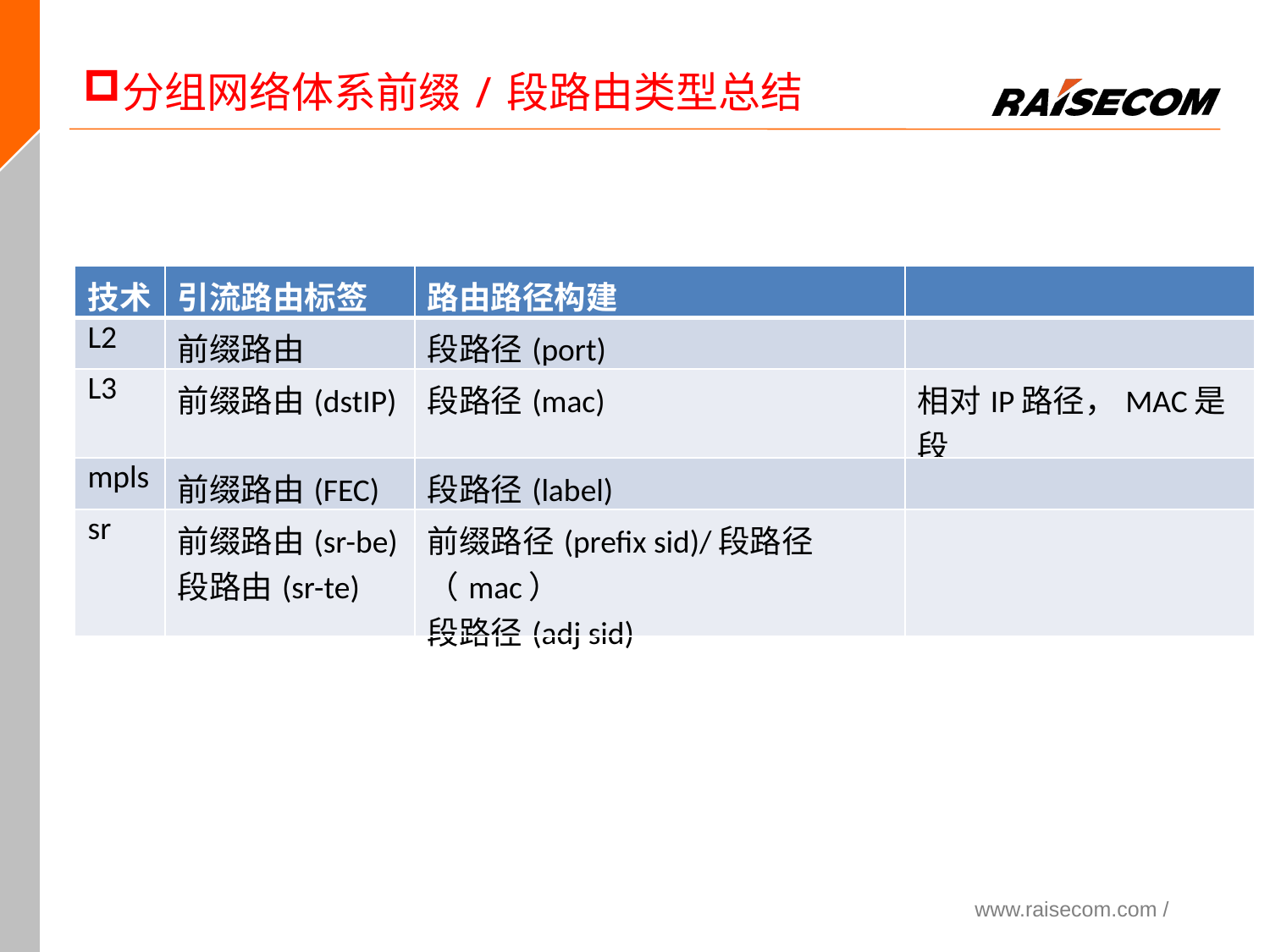

分组网络体系前缀/段路由类型总结
| 技术 | 引流路由标签 | 路由路径构建 |  |
| --- | --- | --- | --- |
| L2 | 前缀路由 | 段路径(port) |  |
| L3 | 前缀路由(dstIP) | 段路径(mac) | 相对IP路径，MAC是段 |
| mpls | 前缀路由(FEC) | 段路径(label) |  |
| sr | 前缀路由(sr-be) 段路由(sr-te) | 前缀路径(prefix sid)/段路径（mac） 段路径(adj sid) |  |